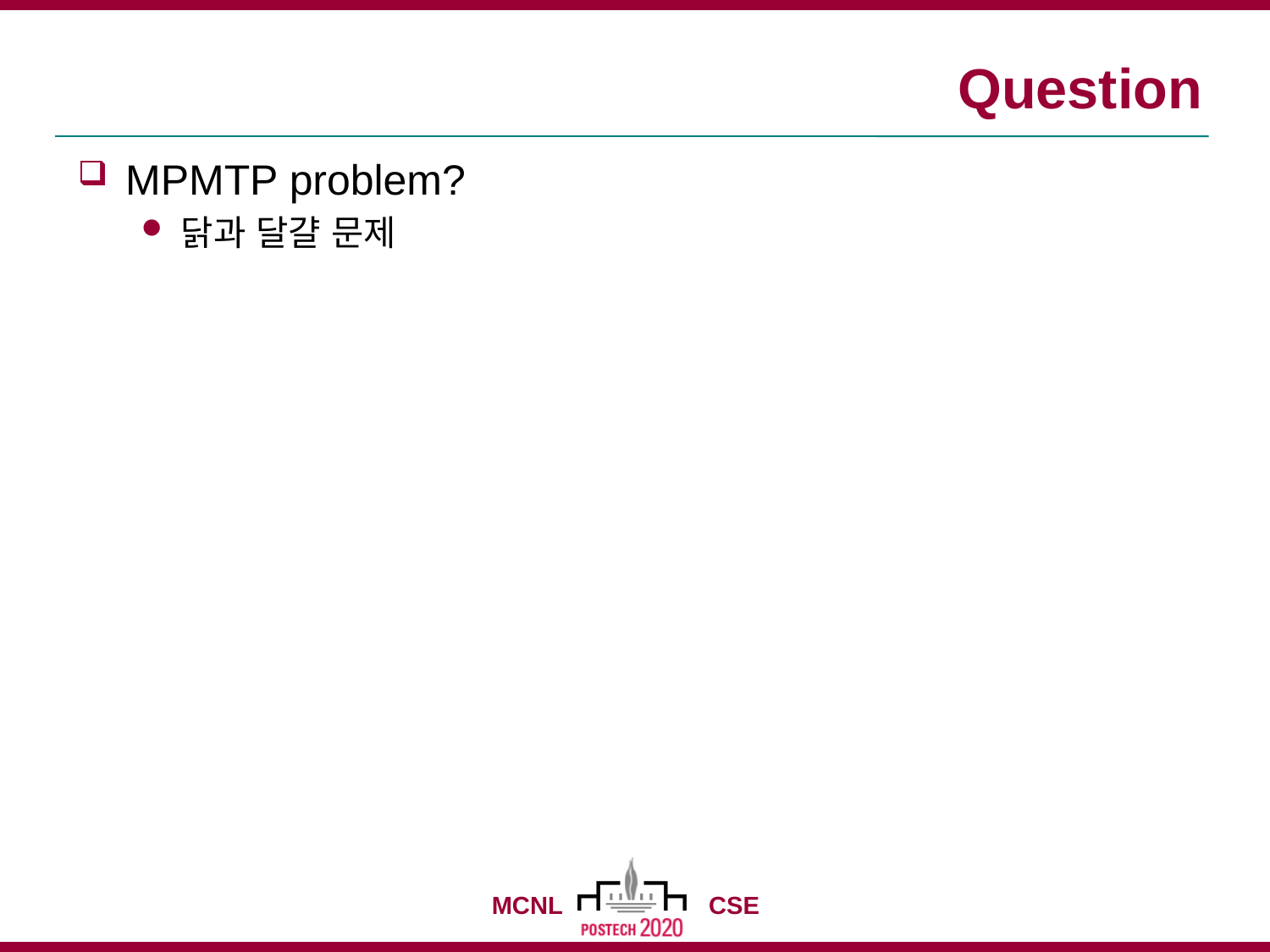

# Question
MPMTP problem?
닭과 달걀 문제